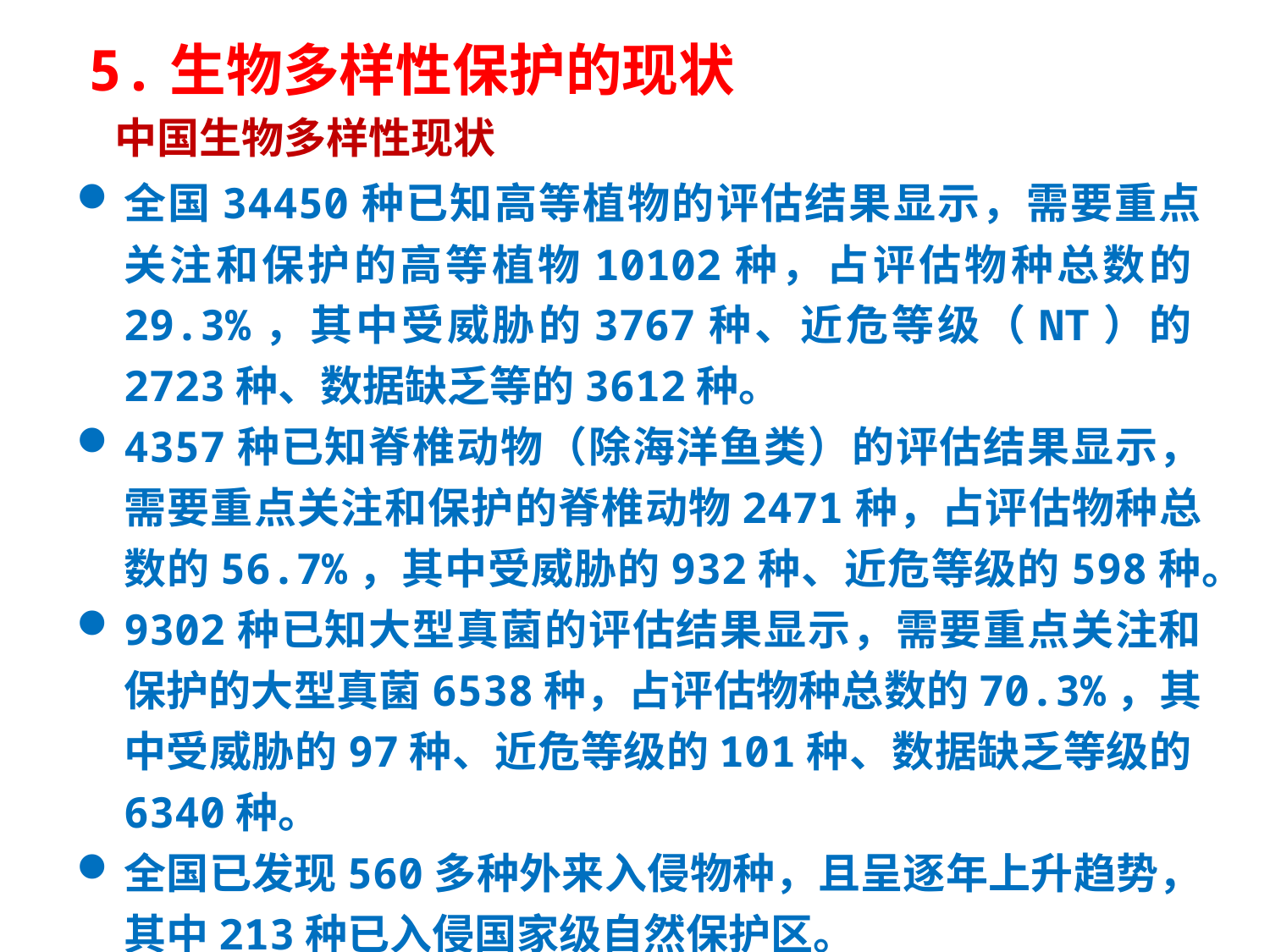

5.生物多样性保护的现状
中国生物多样性现状
全国34450种已知高等植物的评估结果显示，需要重点关注和保护的高等植物10102种，占评估物种总数的29.3%，其中受威胁的3767种、近危等级（NT）的2723种、数据缺乏等的3612种。
4357种已知脊椎动物（除海洋鱼类）的评估结果显示，需要重点关注和保护的脊椎动物2471种，占评估物种总数的56.7%，其中受威胁的932种、近危等级的598种。
9302种已知大型真菌的评估结果显示，需要重点关注和保护的大型真菌6538种，占评估物种总数的70.3%，其中受威胁的97种、近危等级的101种、数据缺乏等级的6340种。
全国已发现560多种外来入侵物种，且呈逐年上升趋势，其中213种已入侵国家级自然保护区。